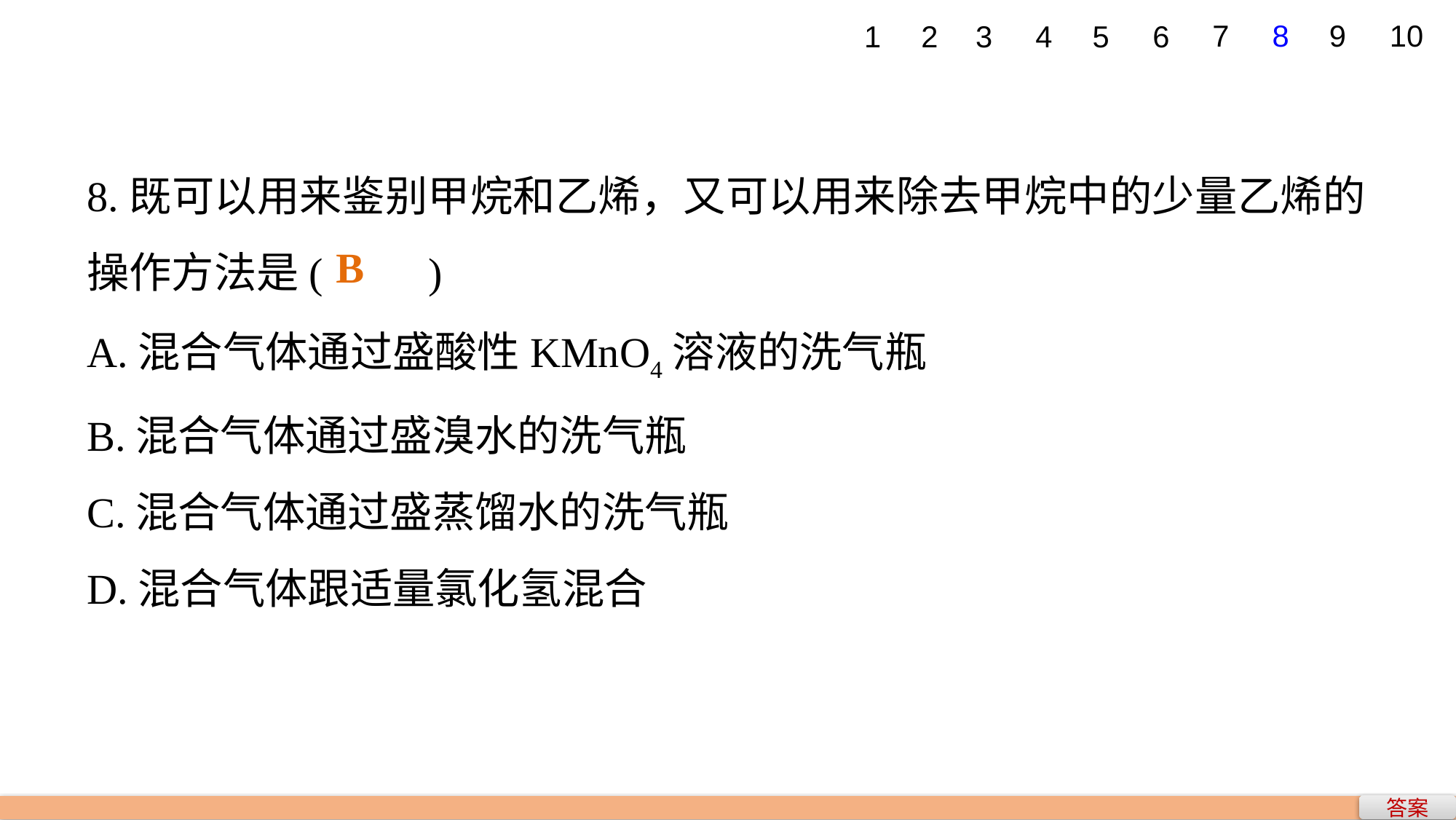

7
8
9
10
1
2
3
4
5
6
8.既可以用来鉴别甲烷和乙烯，又可以用来除去甲烷中的少量乙烯的操作方法是(　　)
A.混合气体通过盛酸性KMnO4溶液的洗气瓶
B.混合气体通过盛溴水的洗气瓶
C.混合气体通过盛蒸馏水的洗气瓶
D.混合气体跟适量氯化氢混合
B
答案